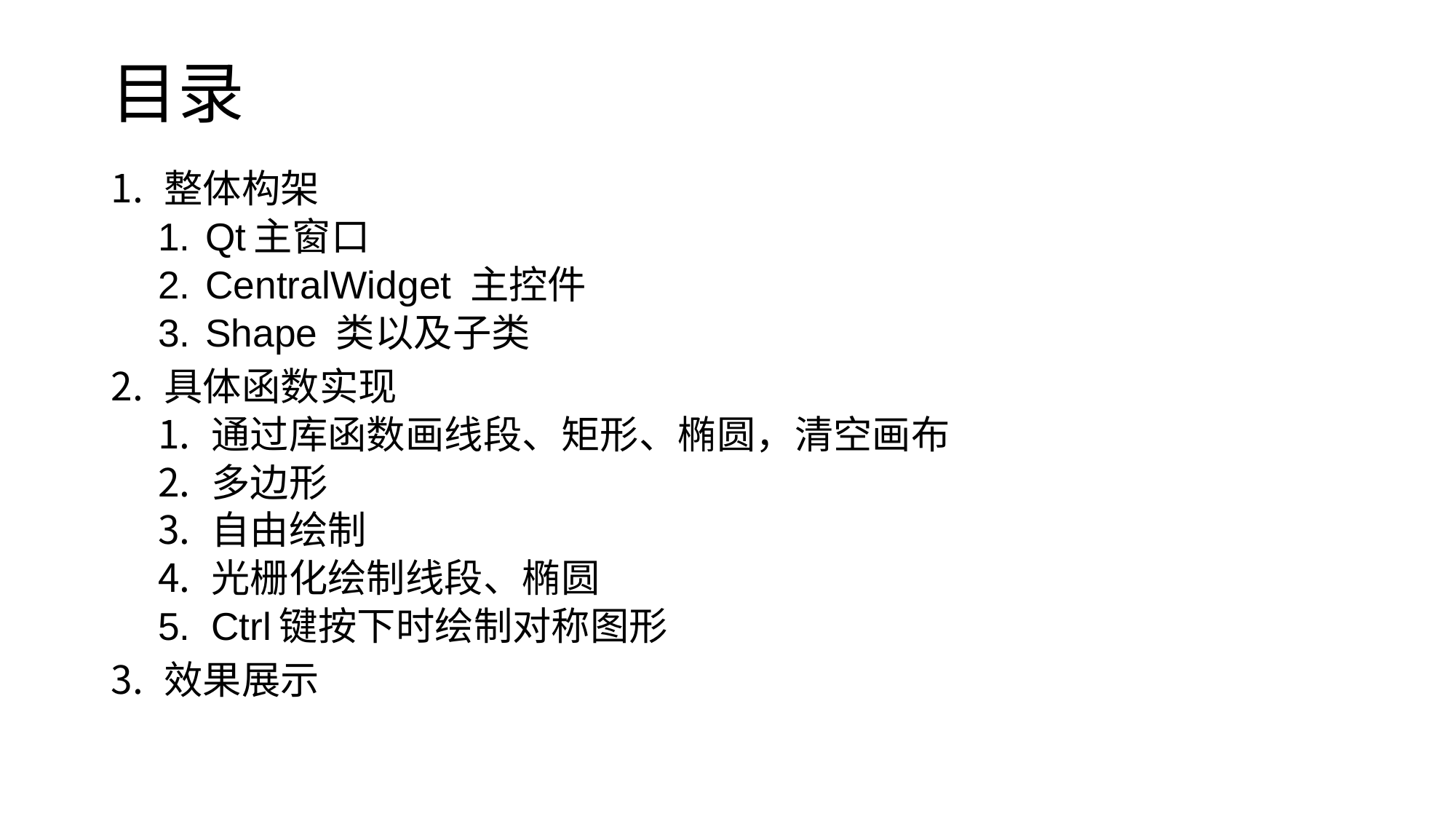

# 目录
整体构架
Qt主窗口
CentralWidget 主控件
Shape 类以及子类
具体函数实现
通过库函数画线段、矩形、椭圆，清空画布
多边形
自由绘制
光栅化绘制线段、椭圆
Ctrl键按下时绘制对称图形
效果展示